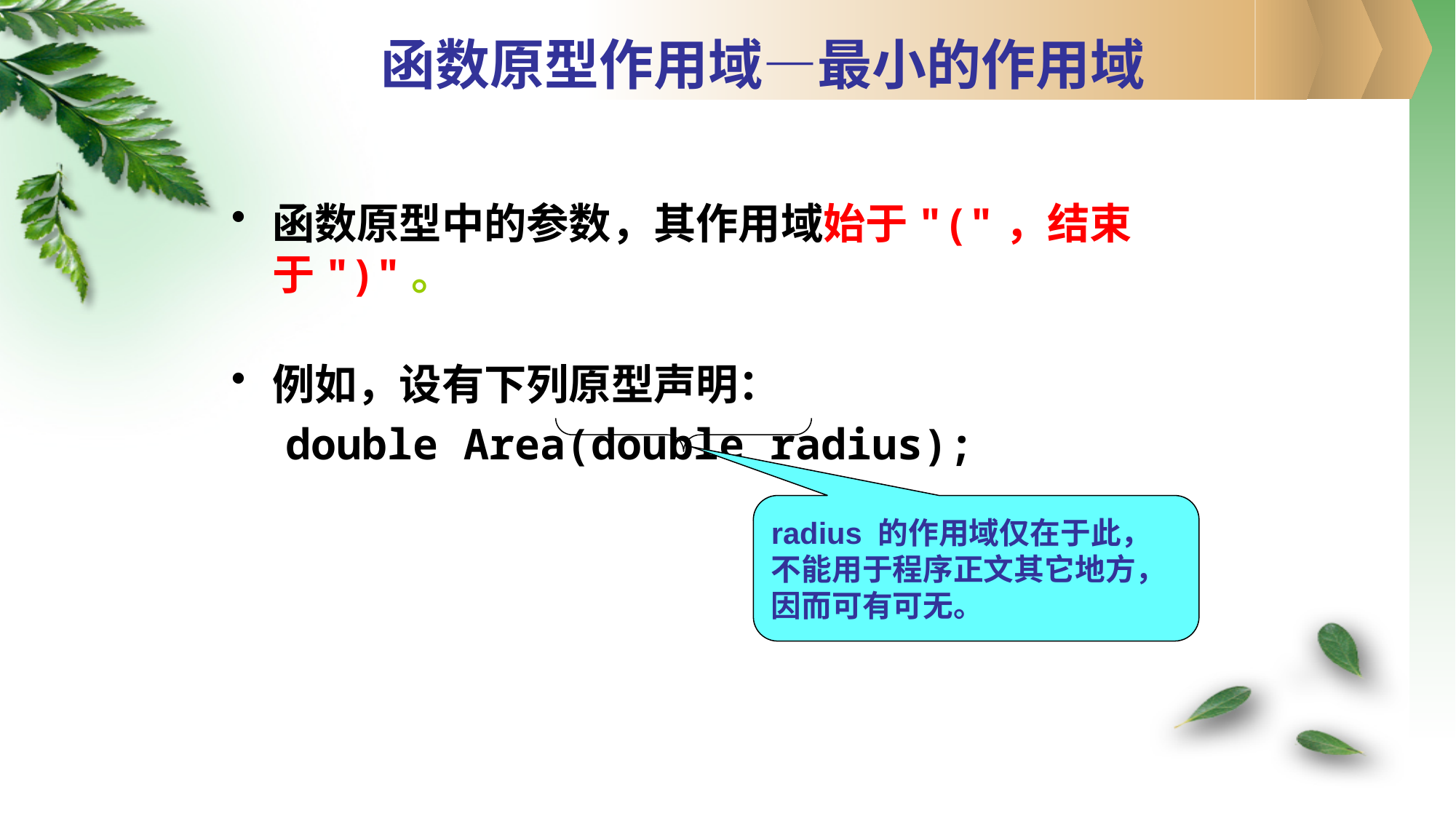

# 函数原型作用域—最小的作用域
函数原型中的参数，其作用域始于"("，结束于")"。
例如，设有下列原型声明：
double Area(double radius);

radius 的作用域仅在于此，不能用于程序正文其它地方，因而可有可无。